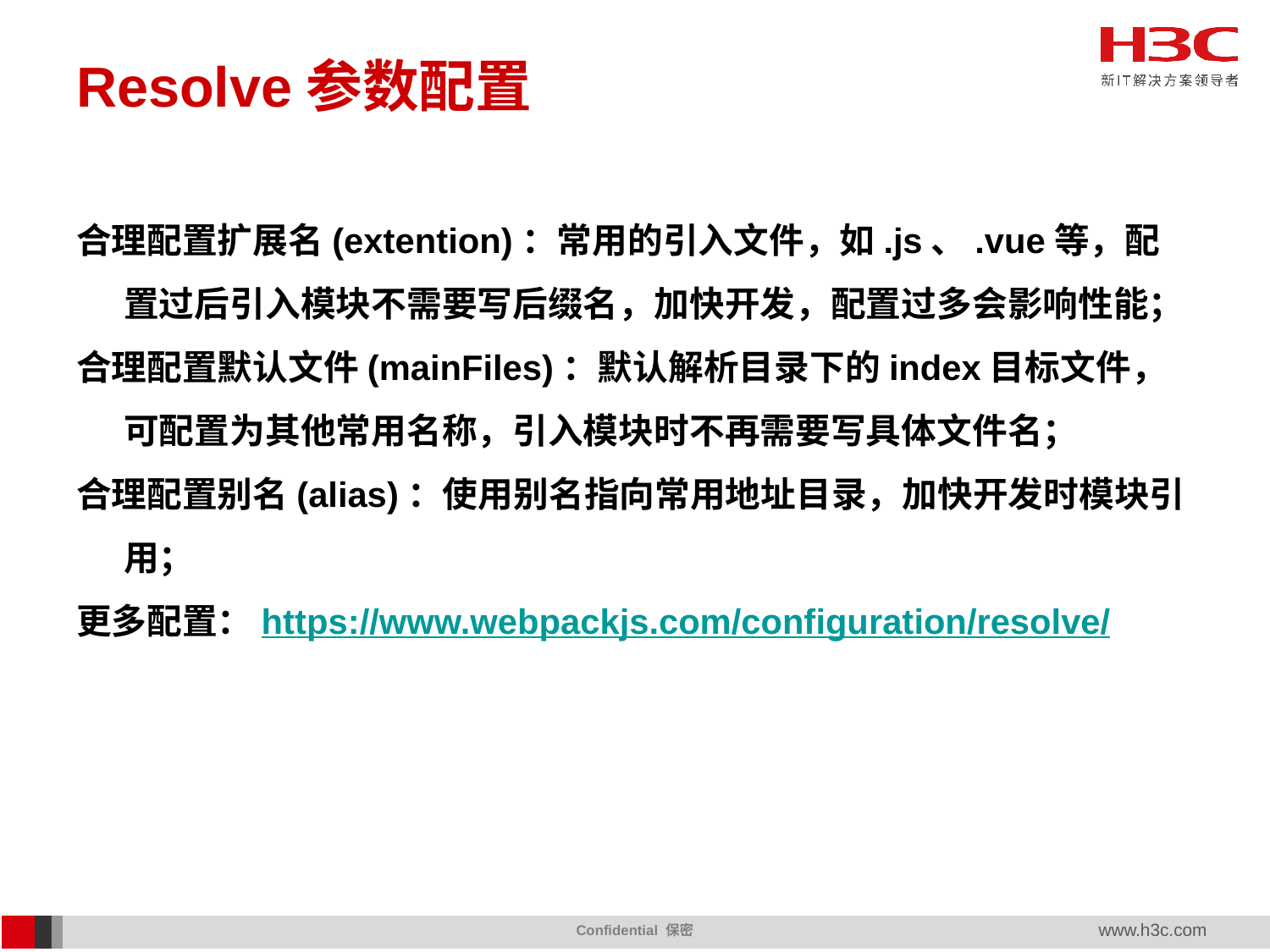

# Resolve参数配置
合理配置扩展名(extention)：常用的引入文件，如.js、.vue等，配置过后引入模块不需要写后缀名，加快开发，配置过多会影响性能；
合理配置默认文件(mainFiles)：默认解析目录下的index目标文件，可配置为其他常用名称，引入模块时不再需要写具体文件名；
合理配置别名(alias)：使用别名指向常用地址目录，加快开发时模块引用；
更多配置：https://www.webpackjs.com/configuration/resolve/